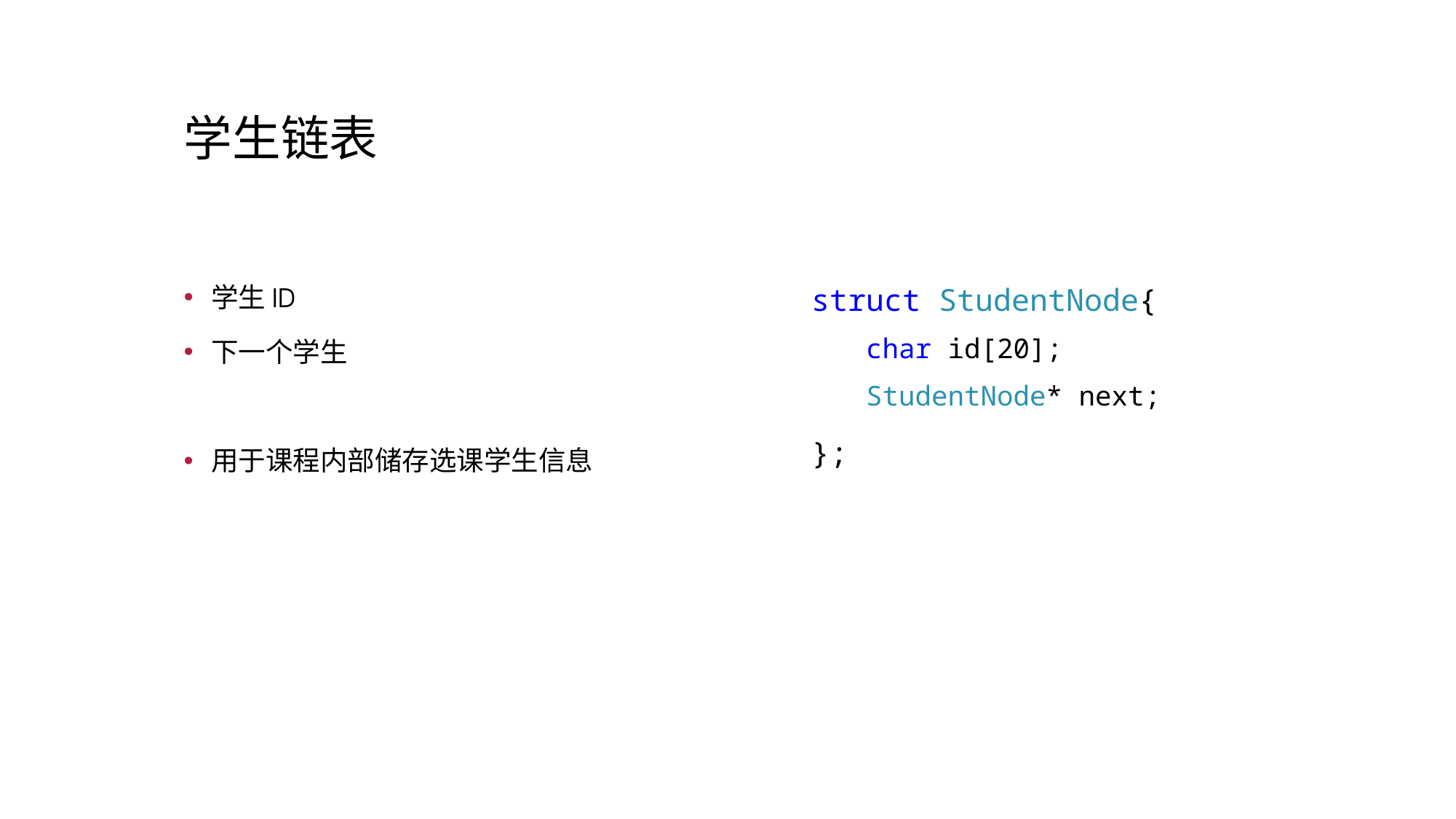

# 学生链表
学生ID
下一个学生

用于课程内部储存选课学生信息
struct StudentNode{
char id[20];
StudentNode* next;
};